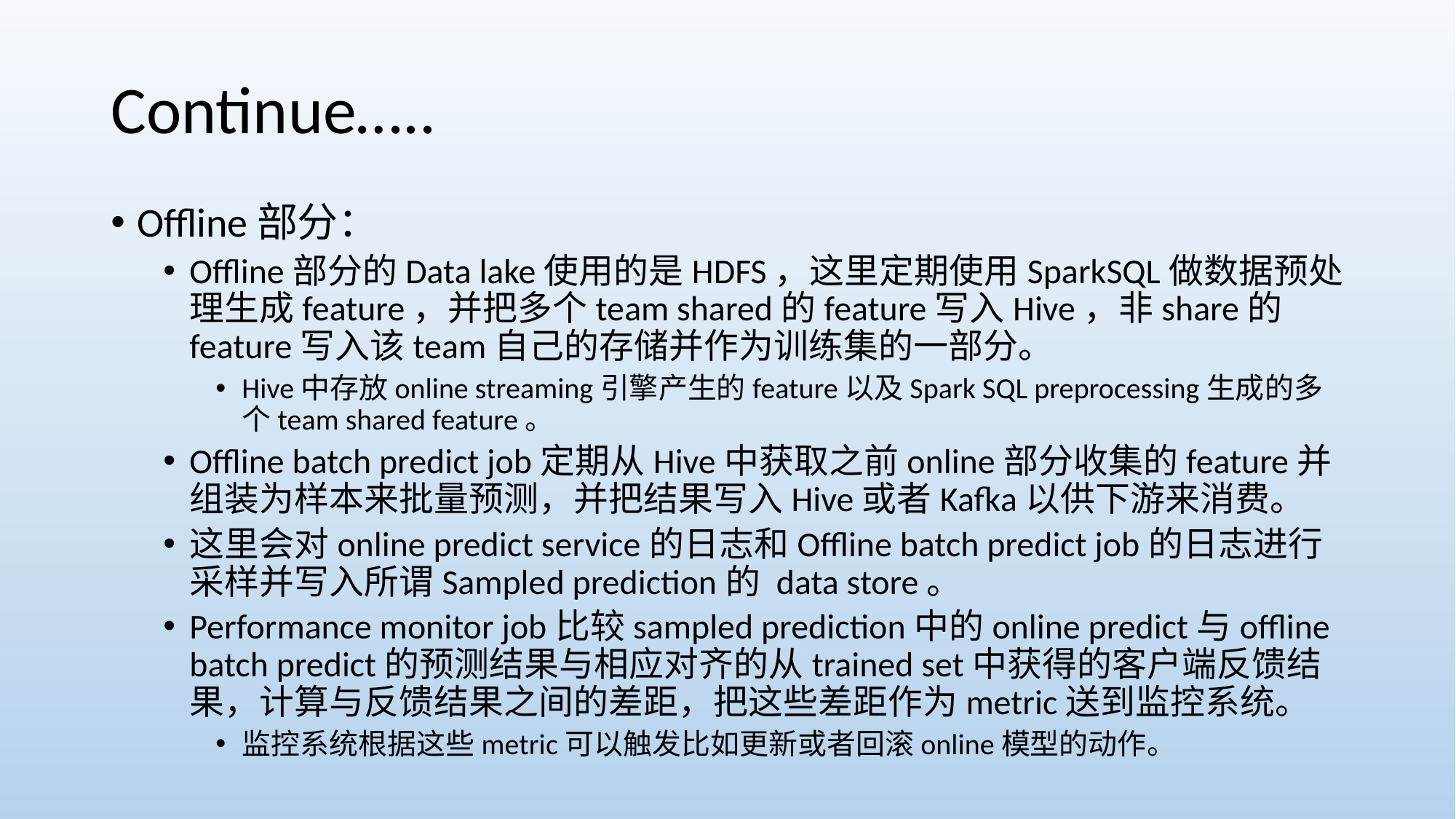

# Continue…..
Offline部分：
Offline部分的Data lake使用的是HDFS，这里定期使用SparkSQL做数据预处理生成feature，并把多个team shared的feature写入Hive，非share的feature写入该team自己的存储并作为训练集的一部分。
Hive中存放online streaming引擎产生的feature以及Spark SQL preprocessing生成的多个team shared feature。
Offline batch predict job定期从Hive中获取之前online部分收集的feature并组装为样本来批量预测，并把结果写入Hive或者Kafka以供下游来消费。
这里会对online predict service的日志和Offline batch predict job的日志进行采样并写入所谓Sampled prediction的 data store。
Performance monitor job比较sampled prediction中的online predict与offline batch predict的预测结果与相应对齐的从trained set中获得的客户端反馈结果，计算与反馈结果之间的差距，把这些差距作为metric送到监控系统。
监控系统根据这些metric可以触发比如更新或者回滚online模型的动作。